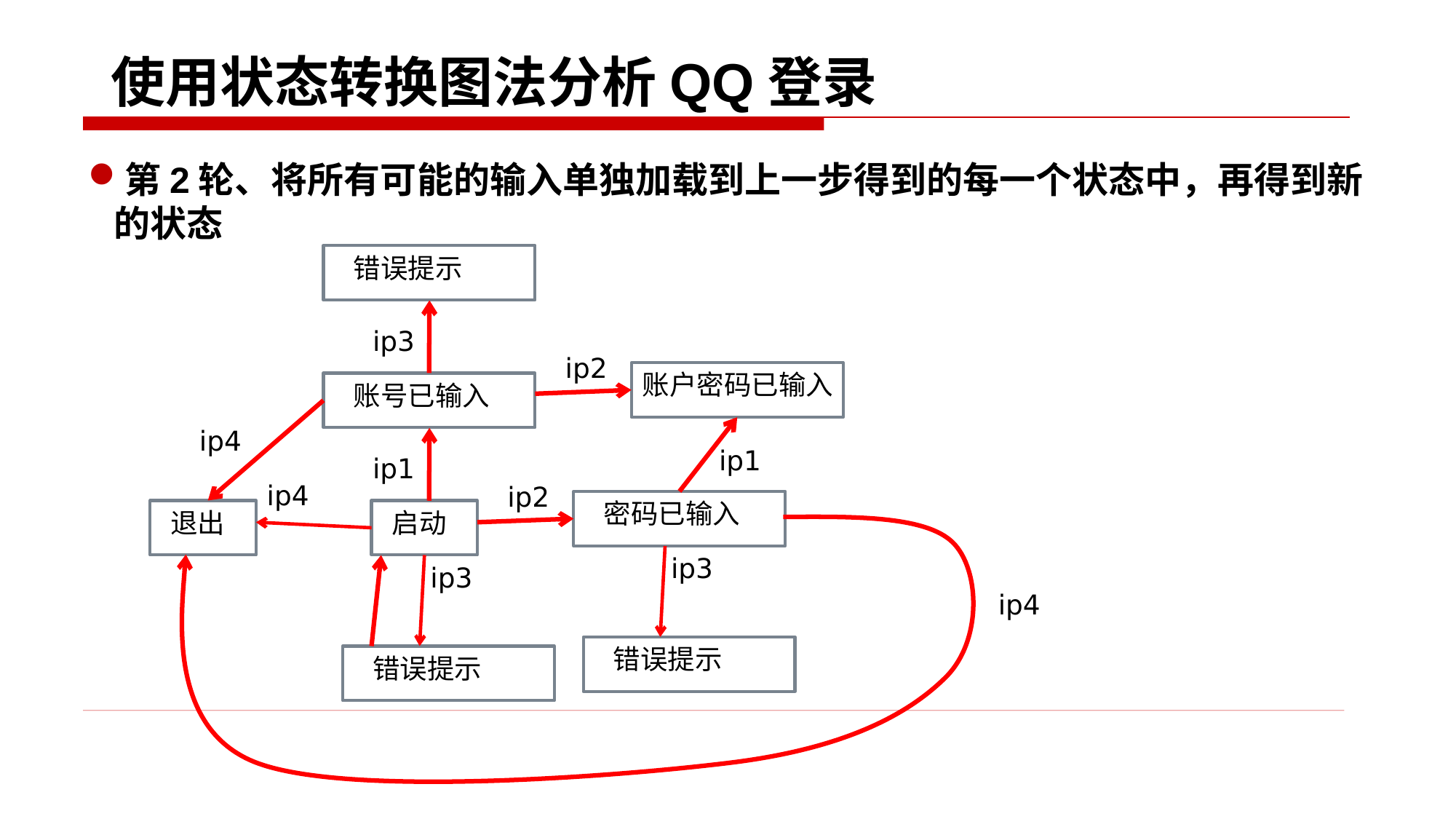

# 使用状态转换图法分析QQ登录
第2轮、将所有可能的输入单独加载到上一步得到的每一个状态中，再得到新的状态

错误提示
ip3
ip2
账户密码已输入

账号已输入
ip1
ip4
ip1
ip4

退出
ip2
密码已输入

启动

ip4
ip3

错误提示
ip3

错误提示